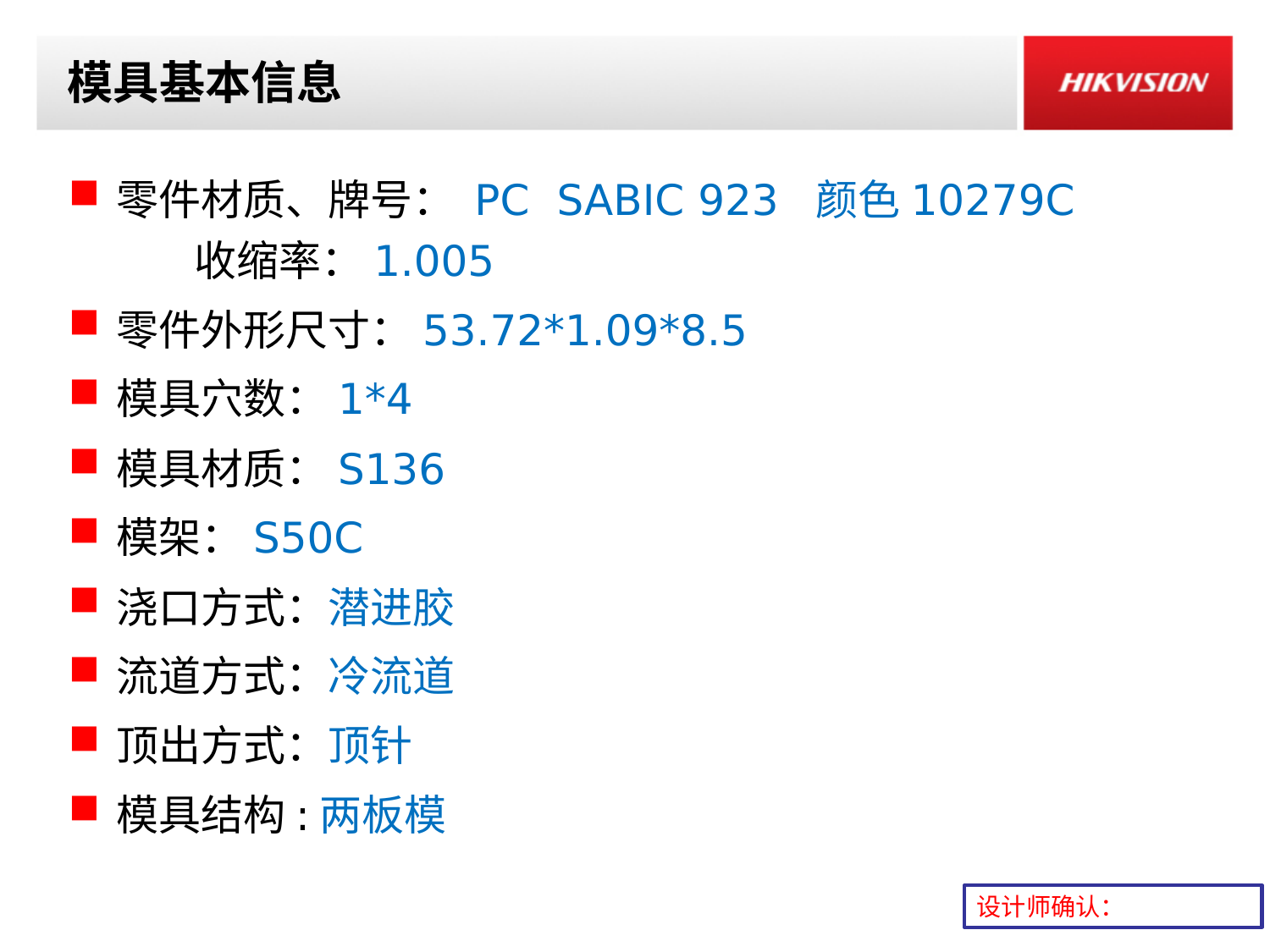

# 模具基本信息
零件材质、牌号： PC  SABIC 923  颜色10279C                收缩率：1.005
零件外形尺寸：53.72*1.09*8.5
模具穴数：1*4
模具材质：S136
模架：S50C
浇口方式：潜进胶
流道方式：冷流道
顶出方式：顶针
模具结构:两板模
设计师确认：